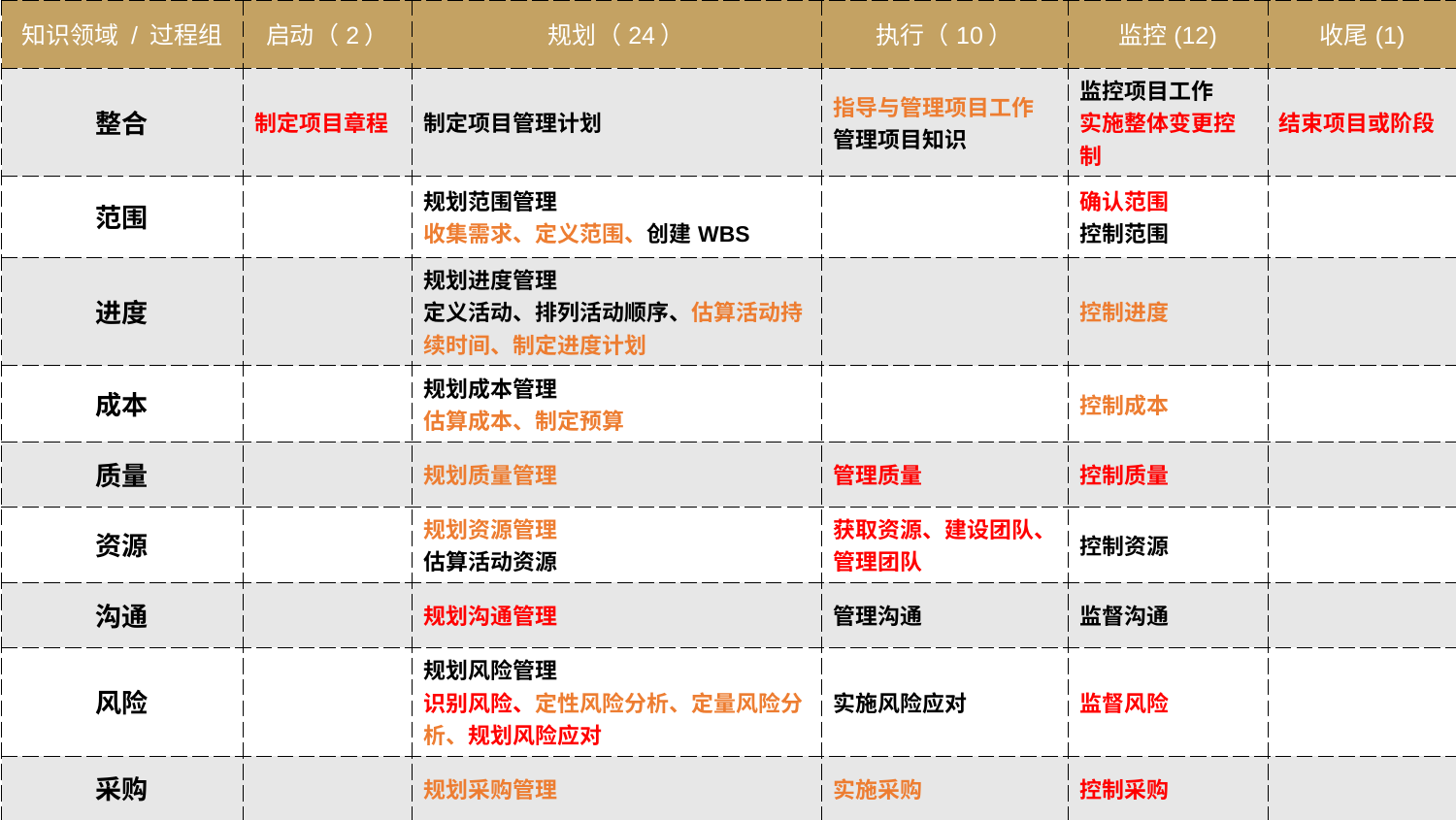

| 知识领域 / 过程组 | 启动（2） | 规划（24） | 执行（10） | 监控(12) | 收尾(1) |
| --- | --- | --- | --- | --- | --- |
| 整合 | 制定项目章程 | 制定项目管理计划 | 指导与管理项目工作 管理项目知识 | 监控项目工作 实施整体变更控制 | 结束项目或阶段 |
| 范围 |  | 规划范围管理 收集需求、定义范围、创建WBS |  | 确认范围 控制范围 |  |
| 进度 |  | 规划进度管理 定义活动、排列活动顺序、估算活动持续时间、制定进度计划 |  | 控制进度 |  |
| 成本 |  | 规划成本管理 估算成本、制定预算 |  | 控制成本 |  |
| 质量 |  | 规划质量管理 | 管理质量 | 控制质量 |  |
| 资源 |  | 规划资源管理 估算活动资源 | 获取资源、建设团队、管理团队 | 控制资源 |  |
| 沟通 |  | 规划沟通管理 | 管理沟通 | 监督沟通 |  |
| 风险 |  | 规划风险管理 识别风险、定性风险分析、定量风险分析、规划风险应对 | 实施风险应对 | 监督风险 |  |
| 采购 |  | 规划采购管理 | 实施采购 | 控制采购 |  |
| 相关方 | 识别相关方 | 规划相关方参与 | 管理相关方参与 | 监督相关方参与 |  |